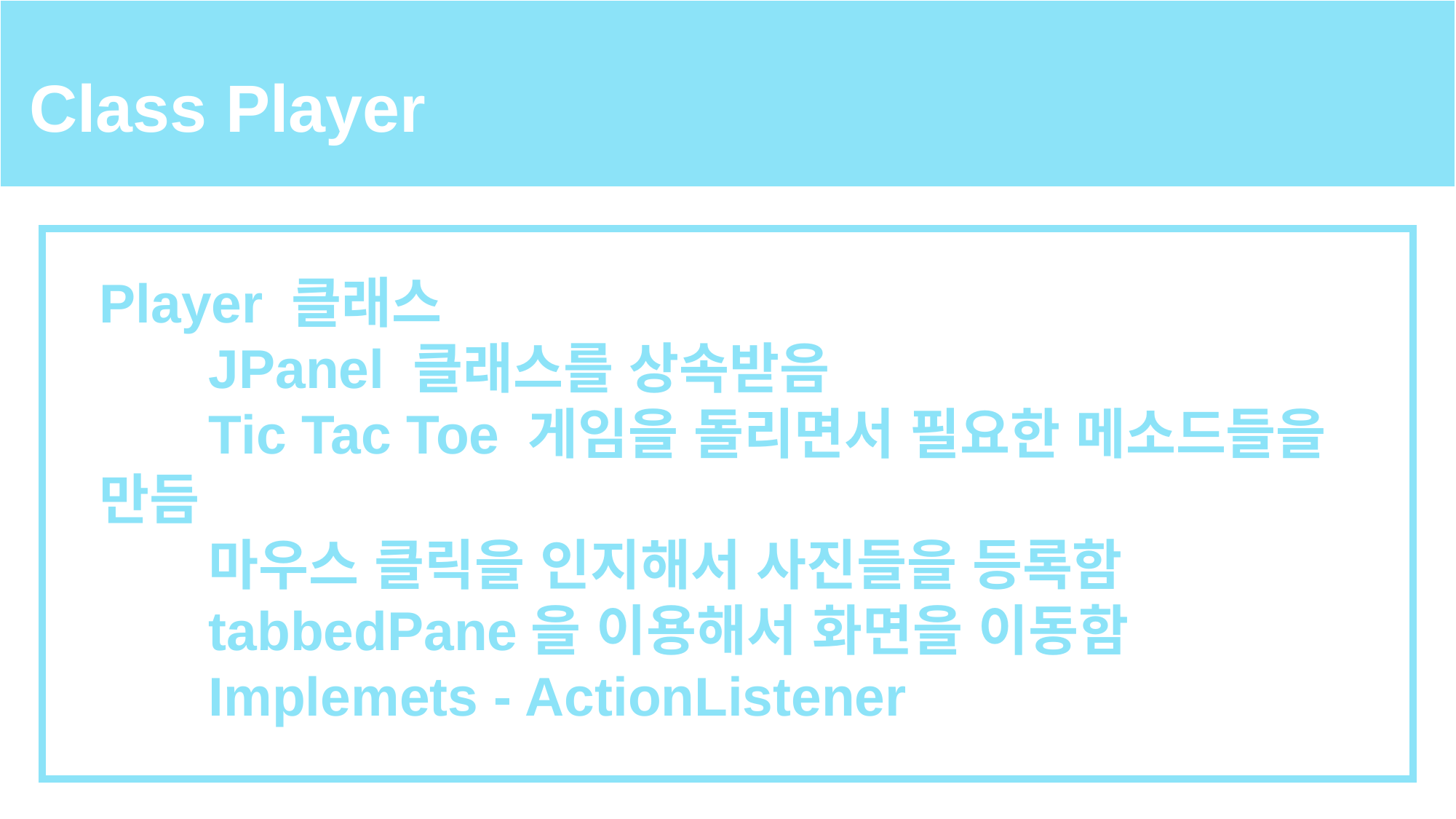

| Class Player |  |  |
| --- | --- | --- |
|  |  |  |

Player 클래스
	JPanel 클래스를 상속받음
	Tic Tac Toe 게임을 돌리면서 필요한 메소드들을 만듬
	마우스 클릭을 인지해서 사진들을 등록함
	tabbedPane을 이용해서 화면을 이동함
	Implemets - ActionListener